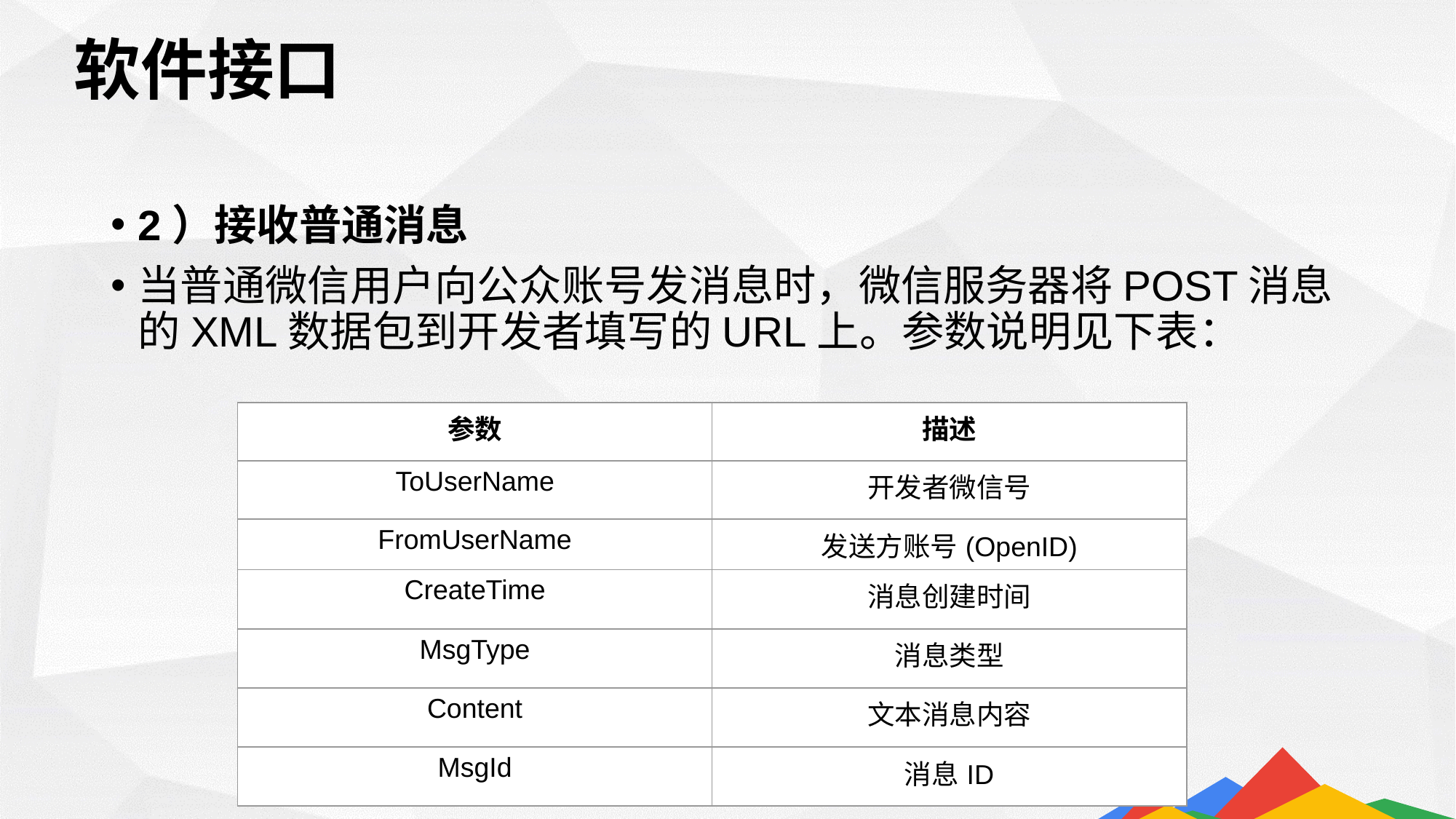

# 软件接口
2）接收普通消息
当普通微信用户向公众账号发消息时，微信服务器将POST消息的XML数据包到开发者填写的URL上。参数说明见下表：

| 参数 | 描述 |
| --- | --- |
| ToUserName | 开发者微信号 |
| FromUserName | 发送方账号(OpenID) |
| CreateTime | 消息创建时间 |
| MsgType | 消息类型 |
| Content | 文本消息内容 |
| MsgId | 消息ID |